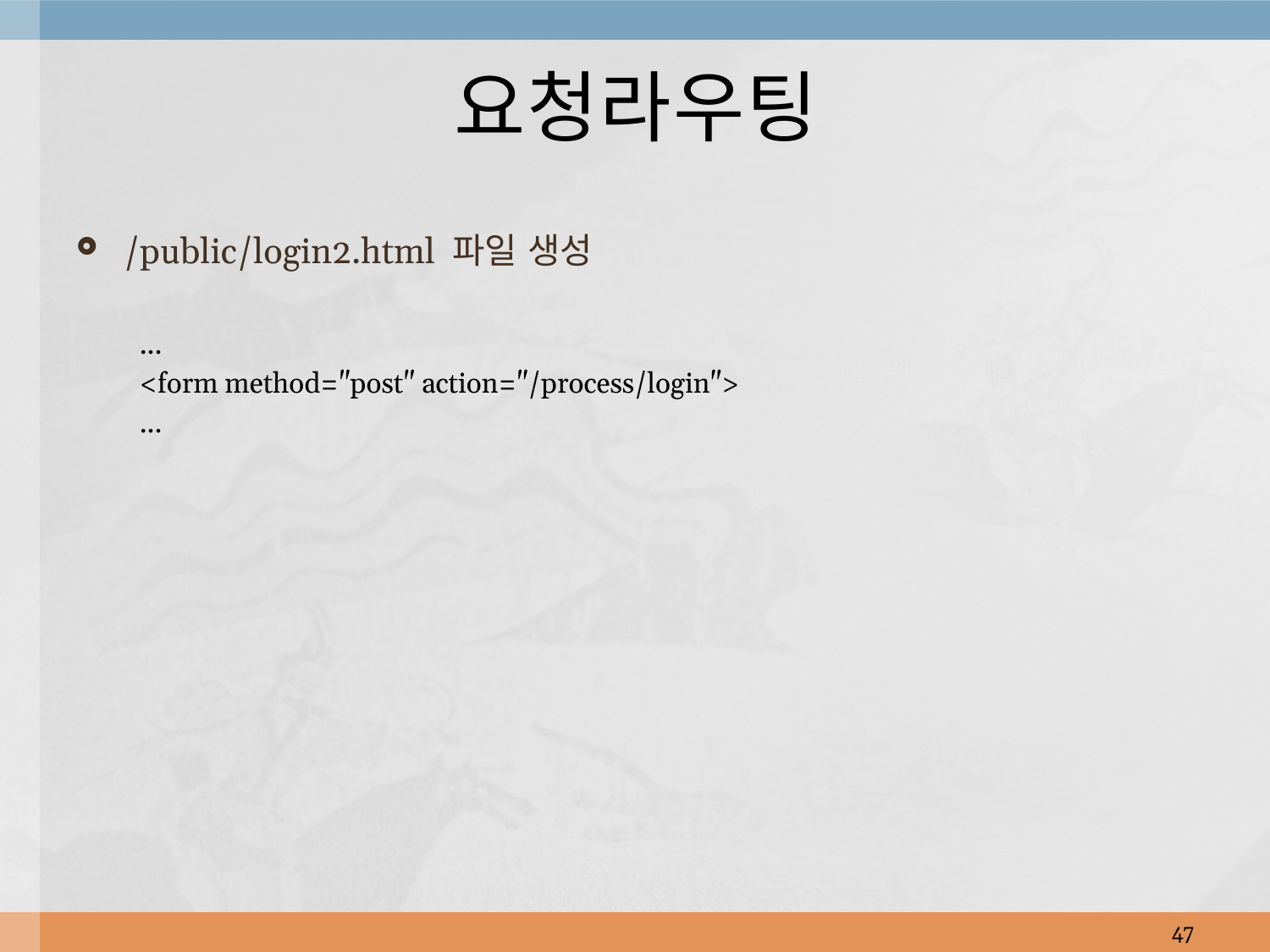

# 요청라우팅
/public/login2.html 파일 생성

...
<form method="post" action="/process/login">
...

47